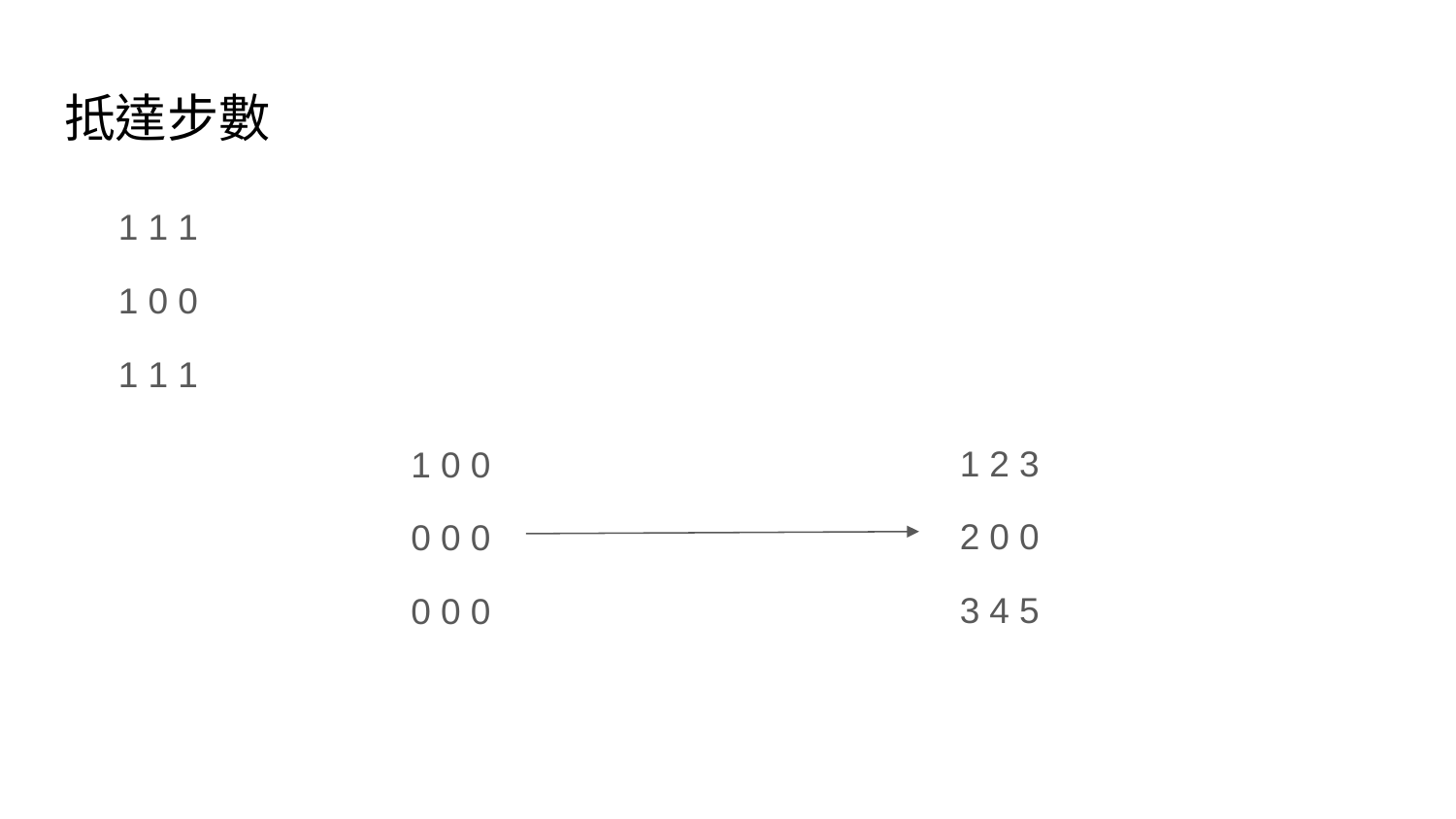

# 抵達步數
1 1 1
1 0 0
1 1 1
1 2 3
2 0 0
3 4 5
1 0 0
0 0 0
0 0 0